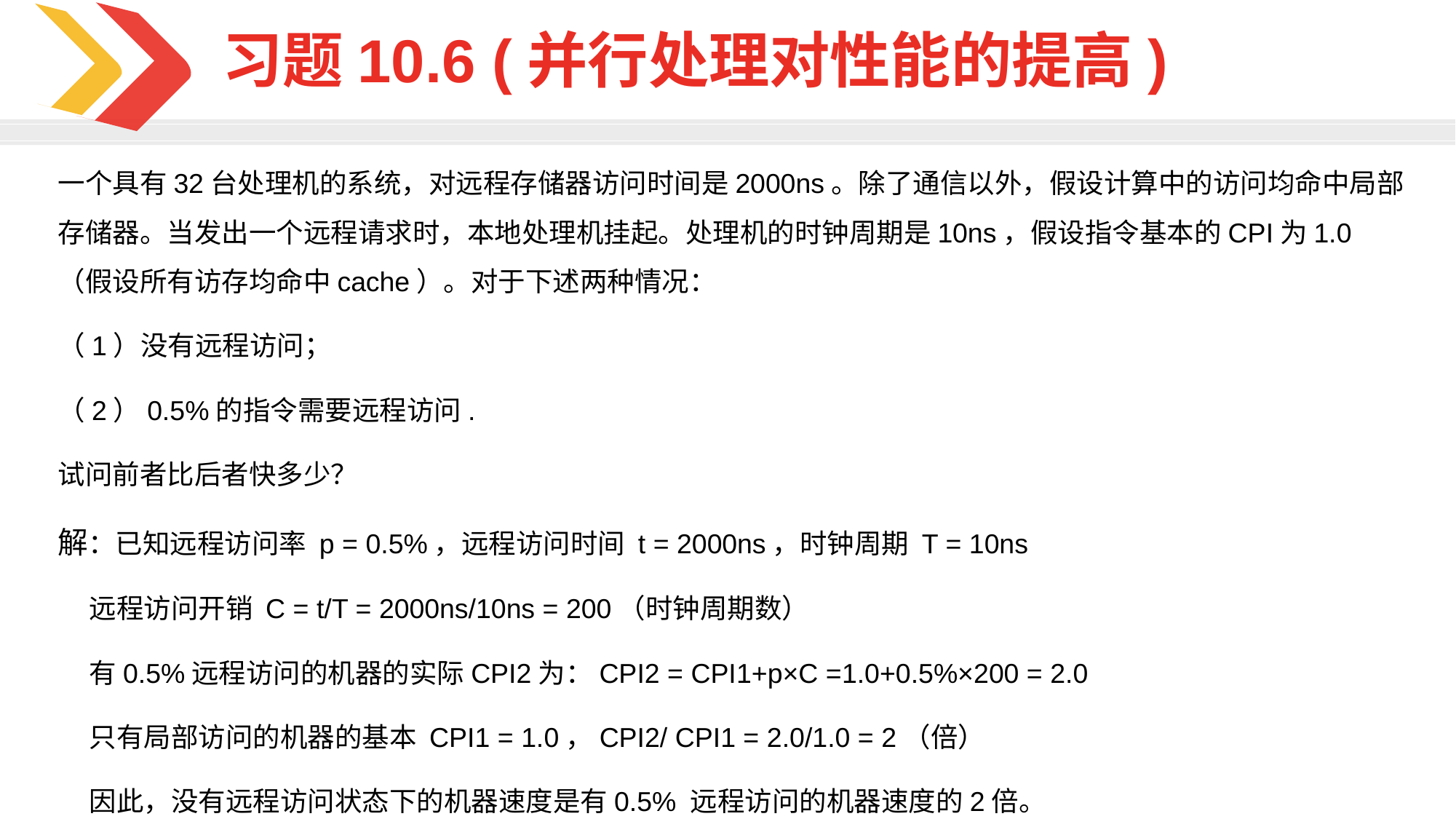

习题10.6 (并行处理对性能的提高)

一个具有32台处理机的系统，对远程存储器访问时间是2000ns。除了通信以外，假设计算中的访问均命中局部存储器。当发出一个远程请求时，本地处理机挂起。处理机的时钟周期是10ns，假设指令基本的CPI为1.0（假设所有访存均命中cache）。对于下述两种情况：
（1）没有远程访问；
（2）0.5%的指令需要远程访问.
试问前者比后者快多少？
解：已知远程访问率 p = 0.5%，远程访问时间 t = 2000ns，时钟周期 T = 10ns
    远程访问开销 C = t/T = 2000ns/10ns = 200（时钟周期数）
    有0.5%远程访问的机器的实际CPI2为：CPI2 = CPI1+p×C =1.0+0.5%×200 = 2.0
    只有局部访问的机器的基本 CPI1 = 1.0，CPI2/ CPI1 = 2.0/1.0 = 2（倍）
    因此，没有远程访问状态下的机器速度是有0.5% 远程访问的机器速度的2倍。